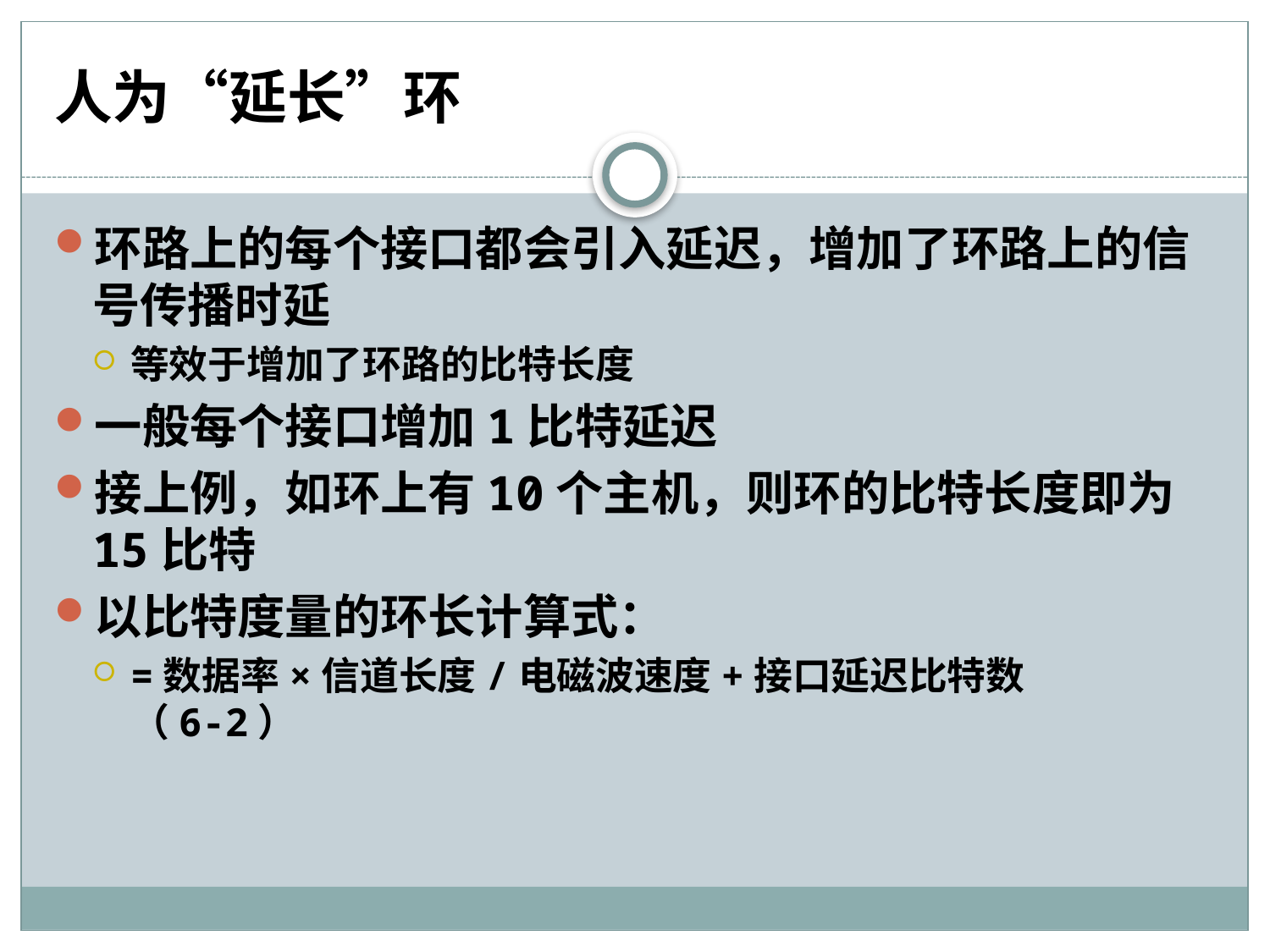

# 人为“延长”环
环路上的每个接口都会引入延迟，增加了环路上的信号传播时延
等效于增加了环路的比特长度
一般每个接口增加1比特延迟
接上例，如环上有10个主机，则环的比特长度即为 15比特
以比特度量的环长计算式：
=数据率×信道长度/电磁波速度+接口延迟比特数	  （6-2）